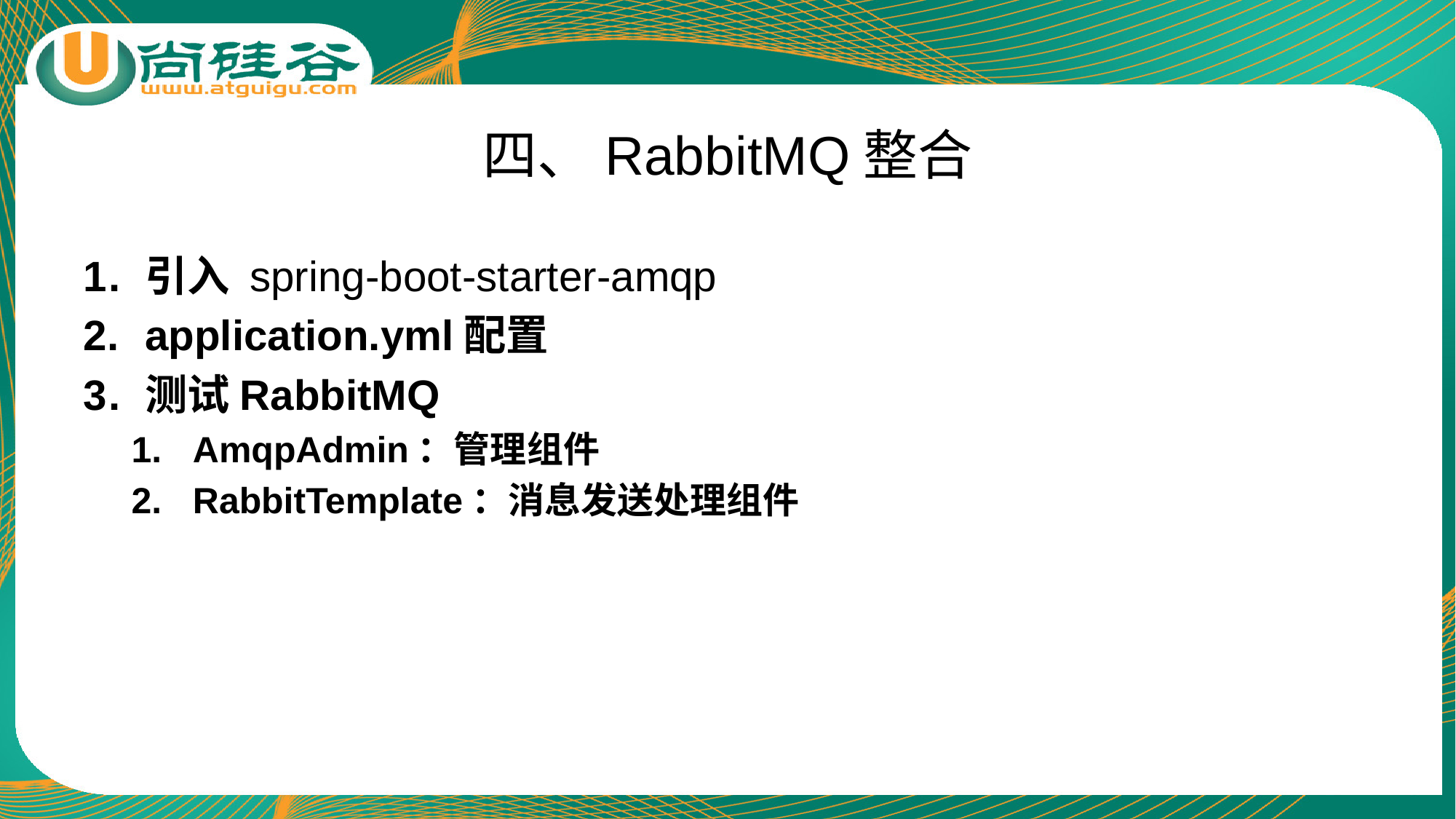

# 四、RabbitMQ整合
引入 spring-boot-starter-amqp
application.yml配置
测试RabbitMQ
AmqpAdmin：管理组件
RabbitTemplate：消息发送处理组件